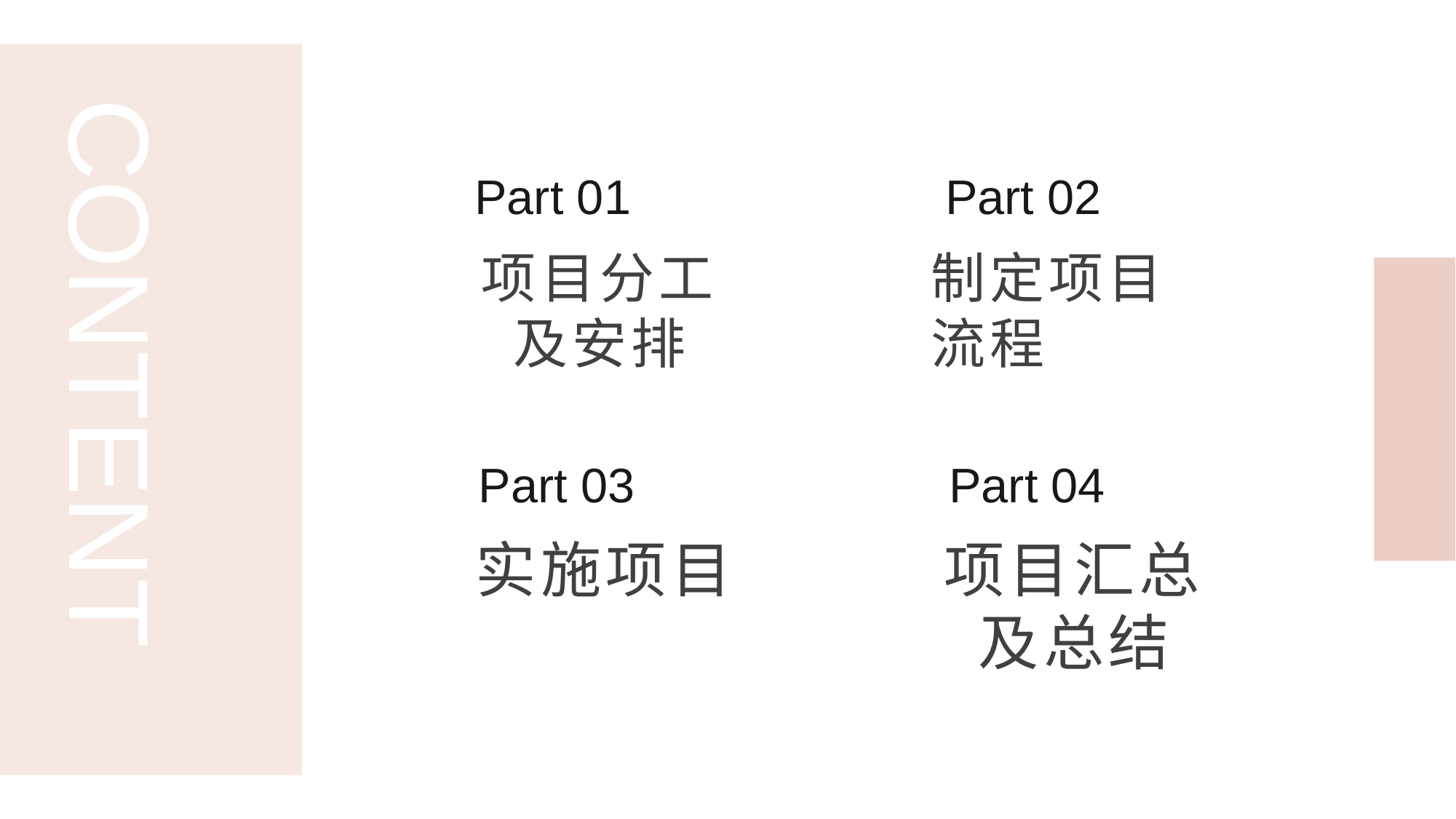

CONTENT
Part 01
Part 02
项目分工及安排
制定项目流程

Part 03
Part 04
实施项目
项目汇总及总结